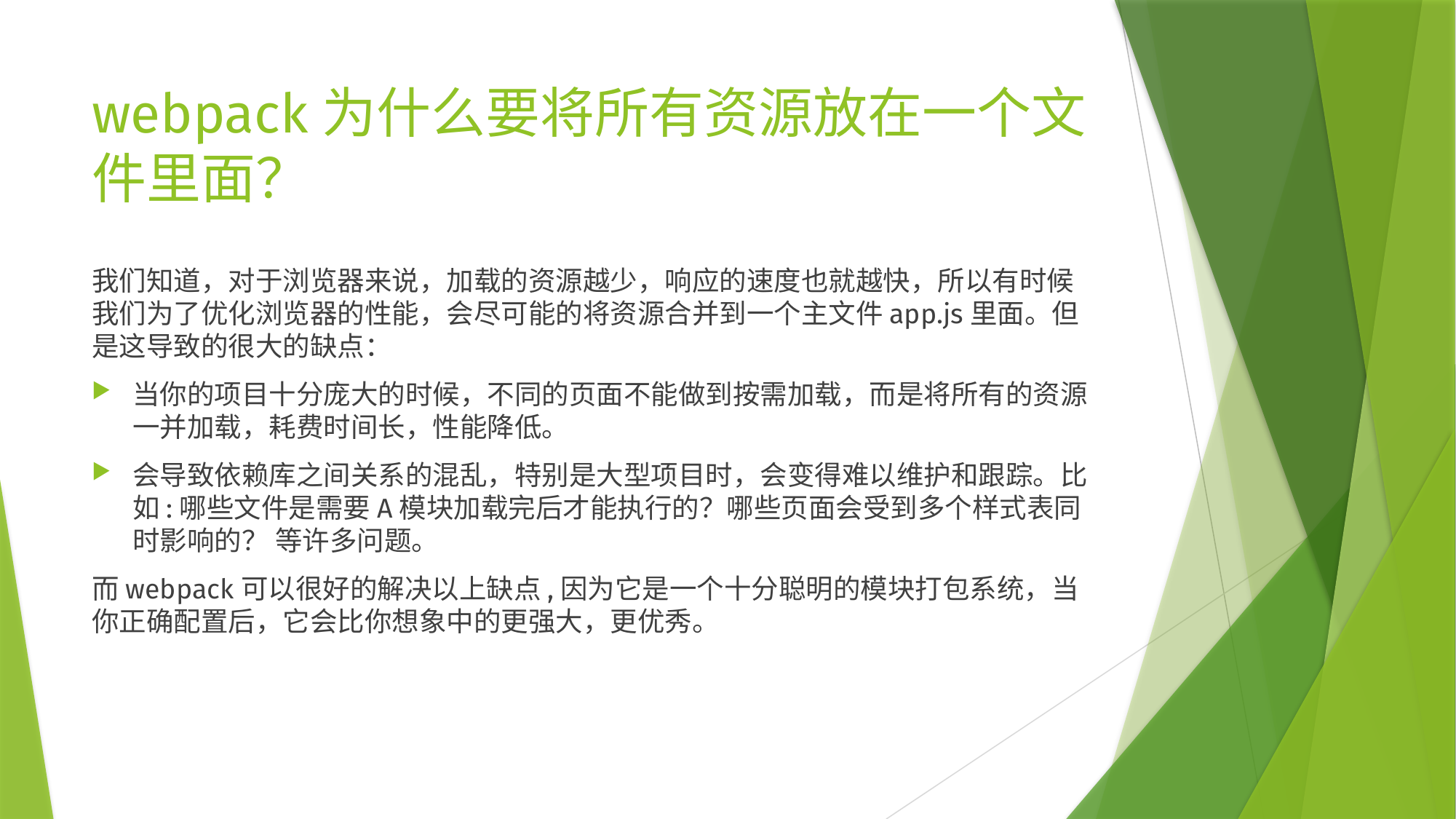

# webpack为什么要将所有资源放在一个文件里面？
我们知道，对于浏览器来说，加载的资源越少，响应的速度也就越快，所以有时候我们为了优化浏览器的性能，会尽可能的将资源合并到一个主文件app.js里面。但是这导致的很大的缺点：
当你的项目十分庞大的时候，不同的页面不能做到按需加载，而是将所有的资源一并加载，耗费时间长，性能降低。
会导致依赖库之间关系的混乱，特别是大型项目时，会变得难以维护和跟踪。比如:哪些文件是需要A模块加载完后才能执行的？哪些页面会受到多个样式表同时影响的？ 等许多问题。
而webpack可以很好的解决以上缺点,因为它是一个十分聪明的模块打包系统，当你正确配置后，它会比你想象中的更强大，更优秀。